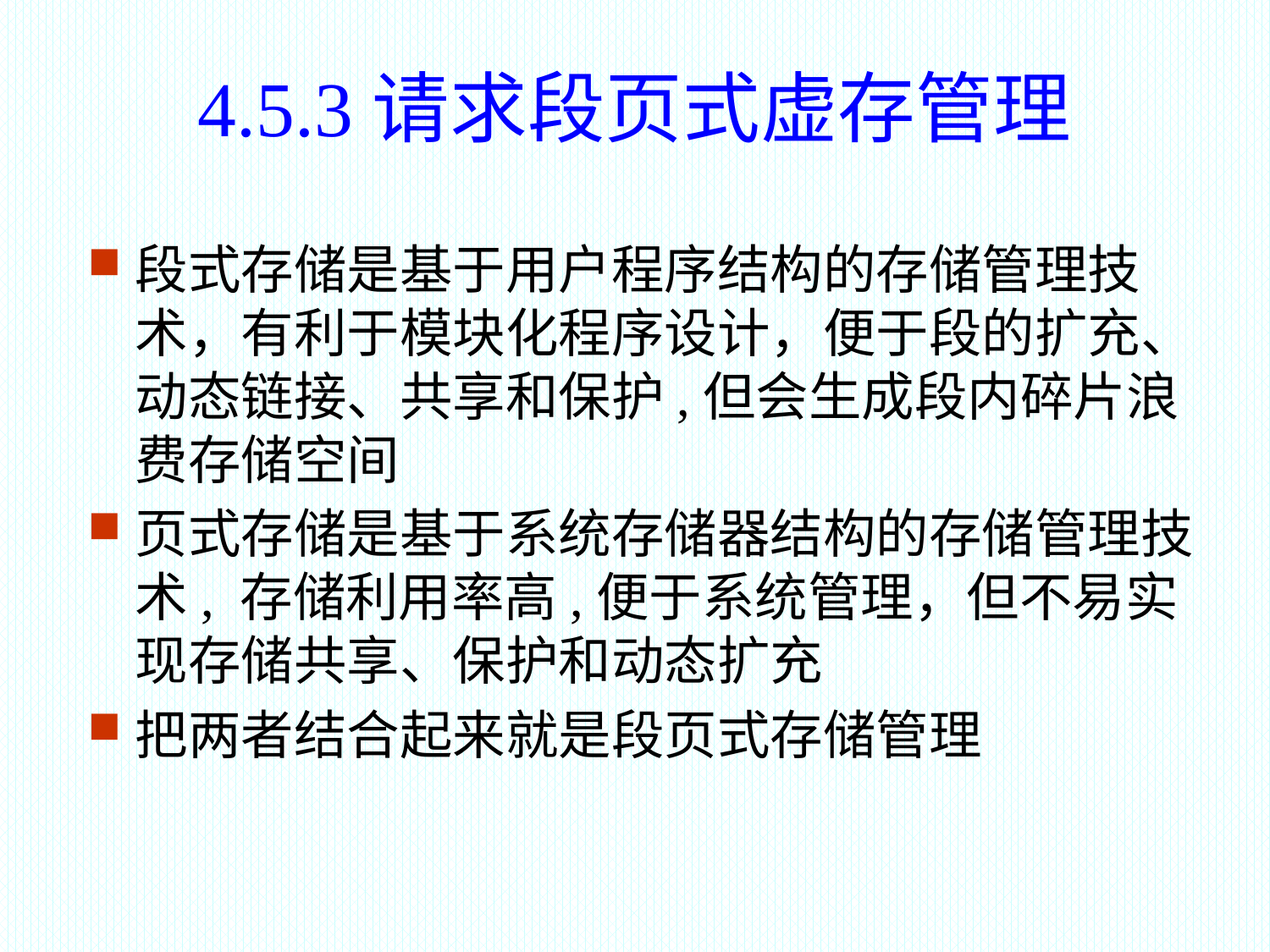

4.5.3请求段页式虚存管理
段式存储是基于用户程序结构的存储管理技术，有利于模块化程序设计，便于段的扩充、动态链接、共享和保护,但会生成段内碎片浪费存储空间
页式存储是基于系统存储器结构的存储管理技术, 存储利用率高,便于系统管理，但不易实现存储共享、保护和动态扩充
把两者结合起来就是段页式存储管理